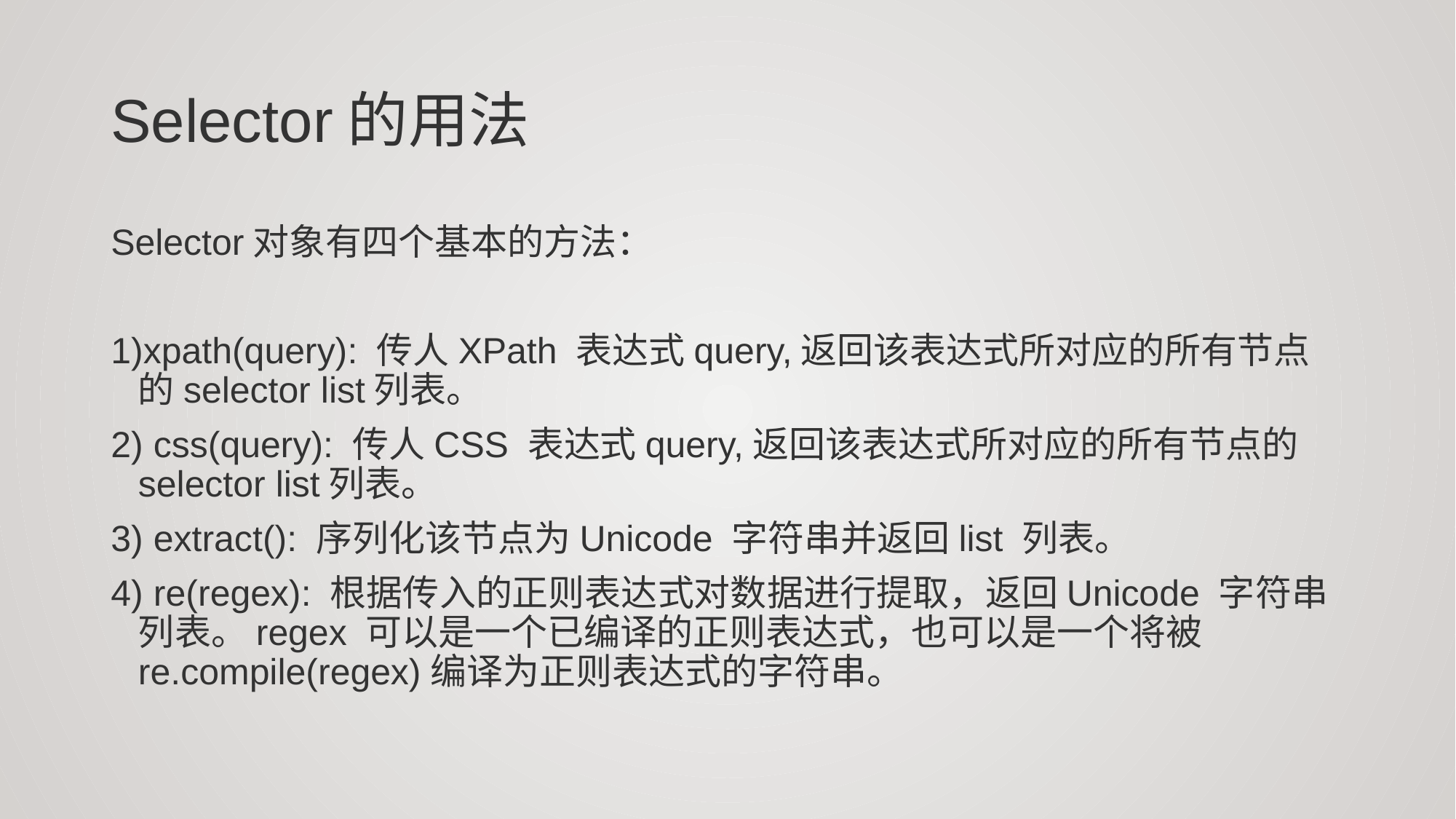

# Selector的用法
Selector对象有四个基本的方法：

1)xpath(query): 传人XPath 表达式query,返回该表达式所对应的所有节点的selector list列表。
2) css(query): 传人CSS 表达式query,返回该表达式所对应的所有节点的selector list列表。
3) extract(): 序列化该节点为Unicode 字符串并返回list 列表。
4) re(regex): 根据传入的正则表达式对数据进行提取，返回Unicode 字符串列表。regex 可以是一个已编译的正则表达式，也可以是一个将被re.compile(regex)编译为正则表达式的字符串。